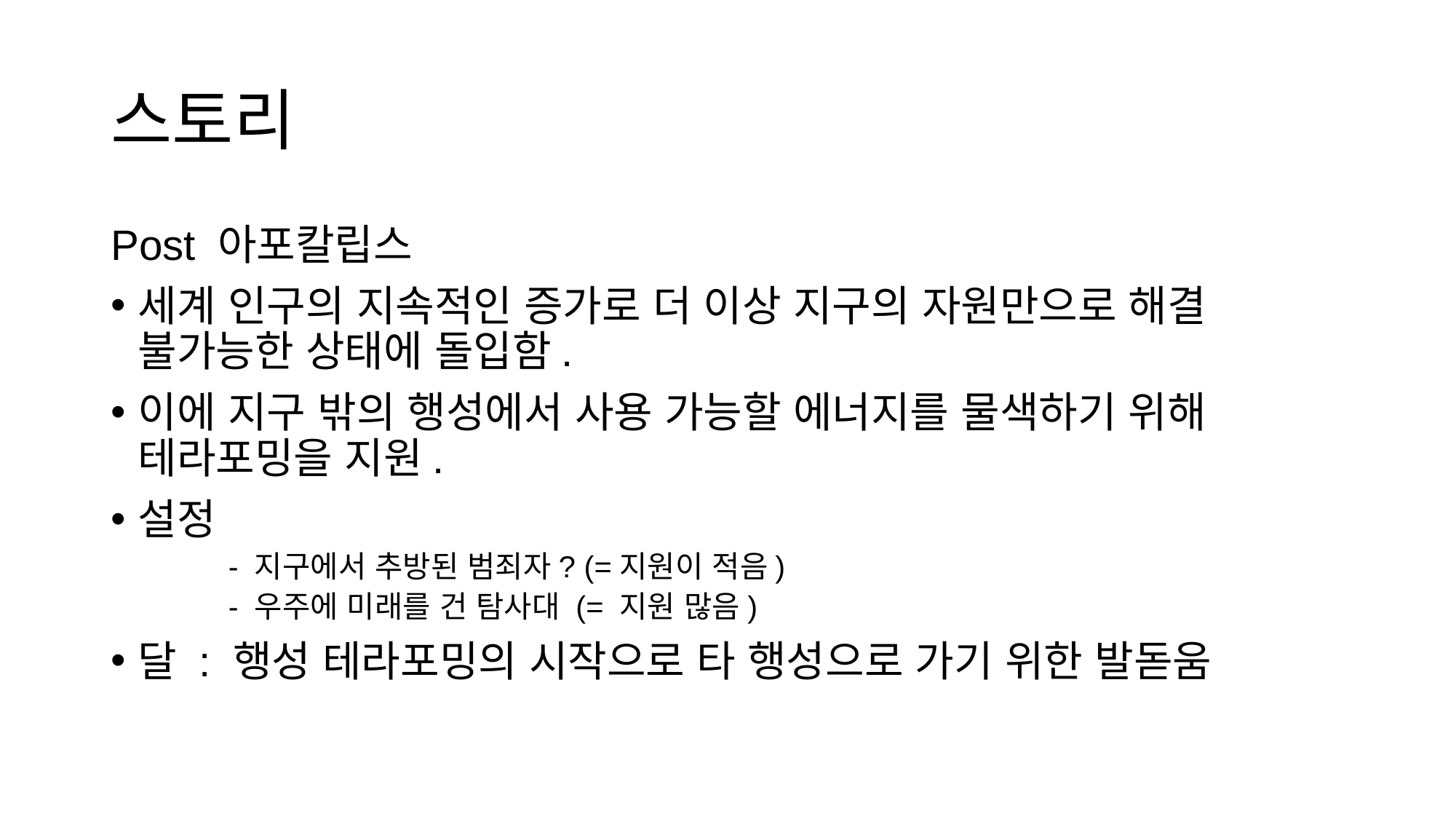

# 스토리
Post 아포칼립스
세계 인구의 지속적인 증가로 더 이상 지구의 자원만으로 해결 불가능한 상태에 돌입함.
이에 지구 밖의 행성에서 사용 가능할 에너지를 물색하기 위해 테라포밍을 지원.
설정
 - 지구에서 추방된 범죄자? (=지원이 적음)
 - 우주에 미래를 건 탐사대 (= 지원 많음)
달 : 행성 테라포밍의 시작으로 타 행성으로 가기 위한 발돋움